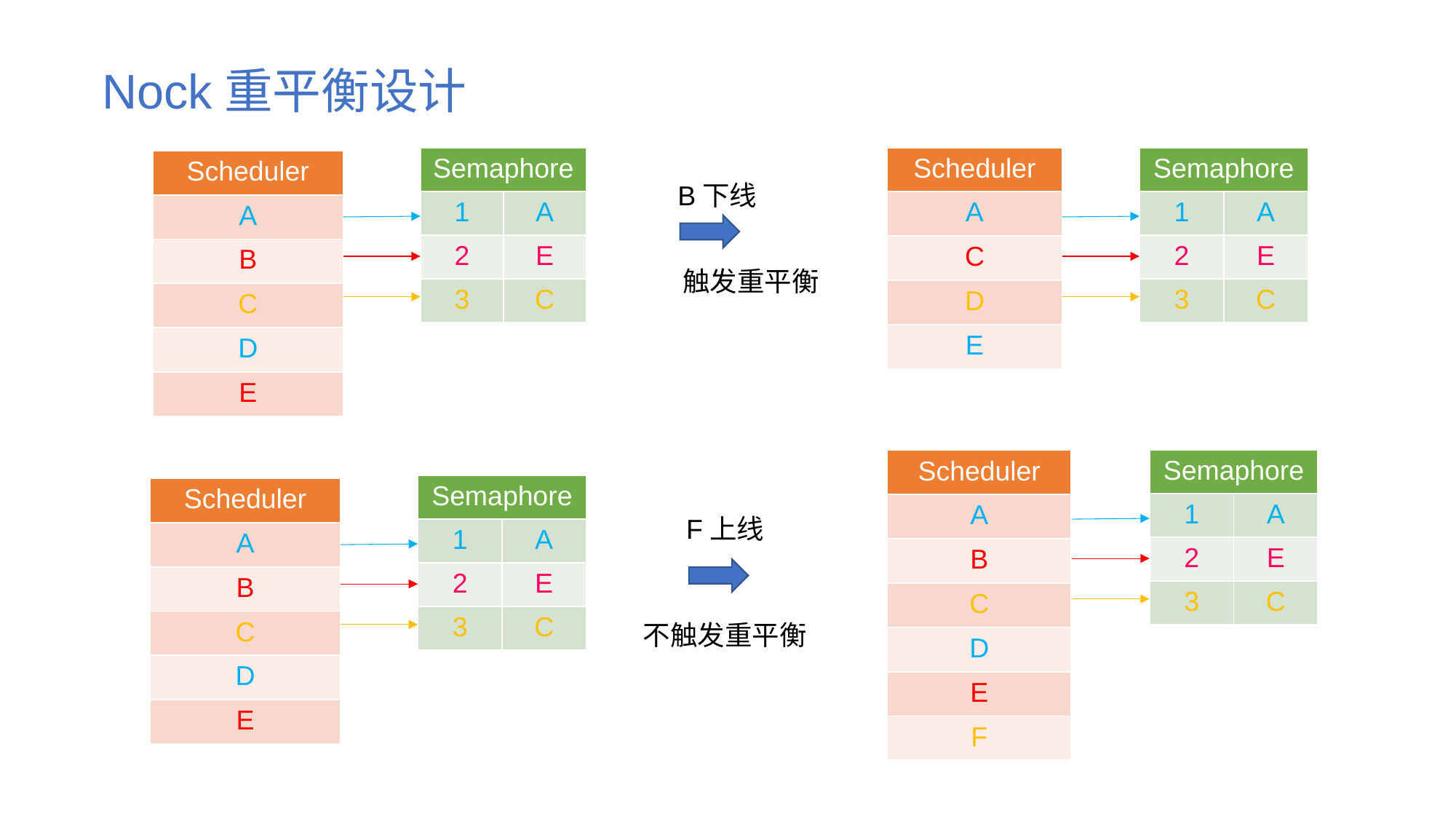

Nock重平衡设计
| Semaphore |  |
| --- | --- |
| 1 | A |
| 2 | E |
| 3 | C |
| Scheduler |
| --- |
| A |
| C |
| D |
| E |
| Semaphore |  |
| --- | --- |
| 1 | A |
| 2 | E |
| 3 | C |
| Scheduler |
| --- |
| A |
| B |
| C |
| D |
| E |
B下线

触发重平衡
| Semaphore |  |
| --- | --- |
| 1 | A |
| 2 | E |
| 3 | C |
| Scheduler |
| --- |
| A |
| B |
| C |
| D |
| E |
| F |
| Semaphore |  |
| --- | --- |
| 1 | A |
| 2 | E |
| 3 | C |
| Scheduler |
| --- |
| A |
| B |
| C |
| D |
| E |
F上线

不触发重平衡